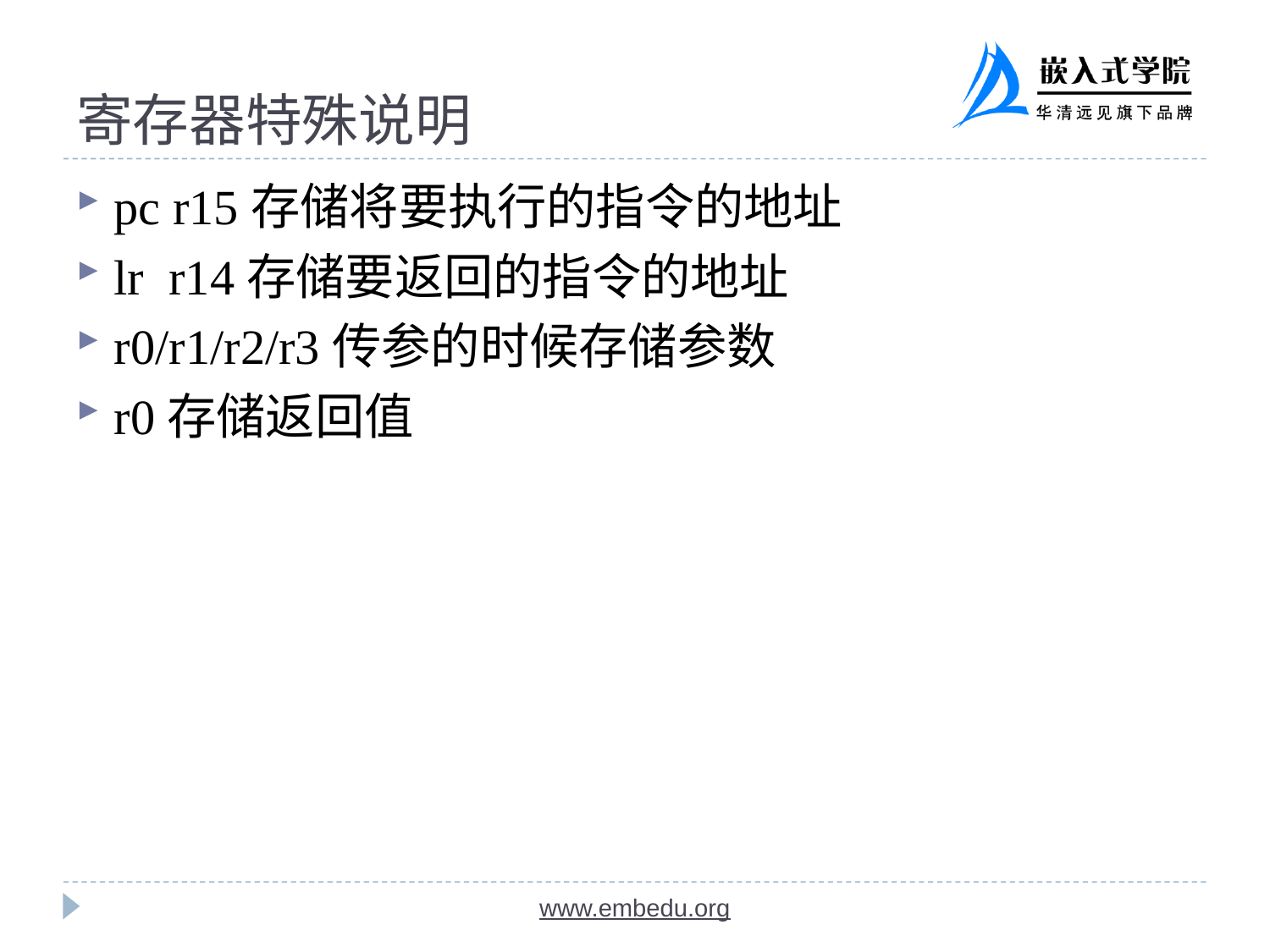

# 寄存器特殊说明
pc r15存储将要执行的指令的地址
lr  r14存储要返回的指令的地址
r0/r1/r2/r3传参的时候存储参数
r0存储返回值
www.embedu.org